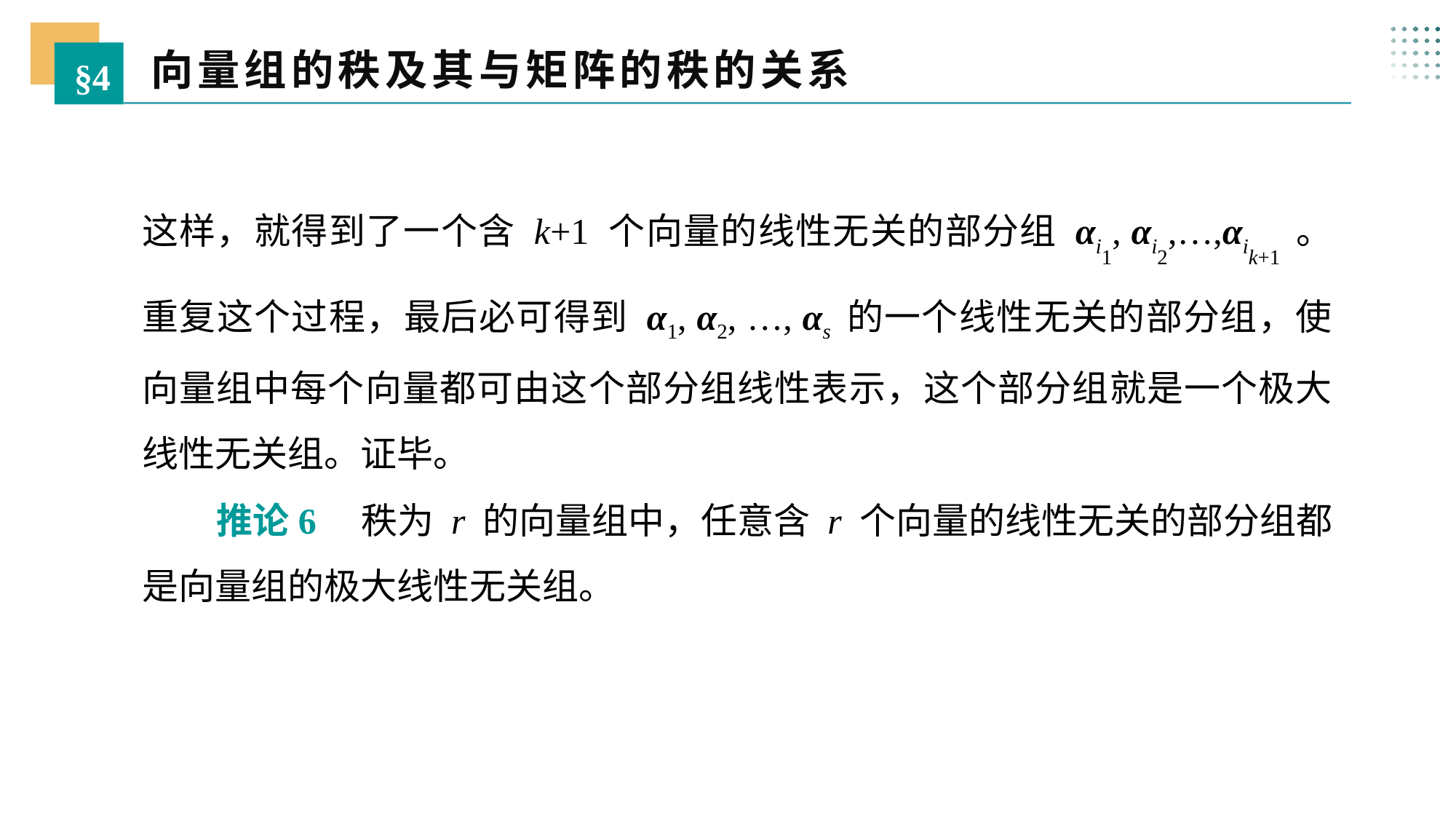

向量组的秩及其与矩阵的秩的关系
§4
这样，就得到了一个含 k+1 个向量的线性无关的部分组 αi1, αi2,…,αik+1 。重复这个过程，最后必可得到 α1, α2, …, αs 的一个线性无关的部分组，使向量组中每个向量都可由这个部分组线性表示，这个部分组就是一个极大线性无关组。证毕。
        推论6    秩为 r 的向量组中，任意含 r 个向量的线性无关的部分组都是向量组的极大线性无关组。